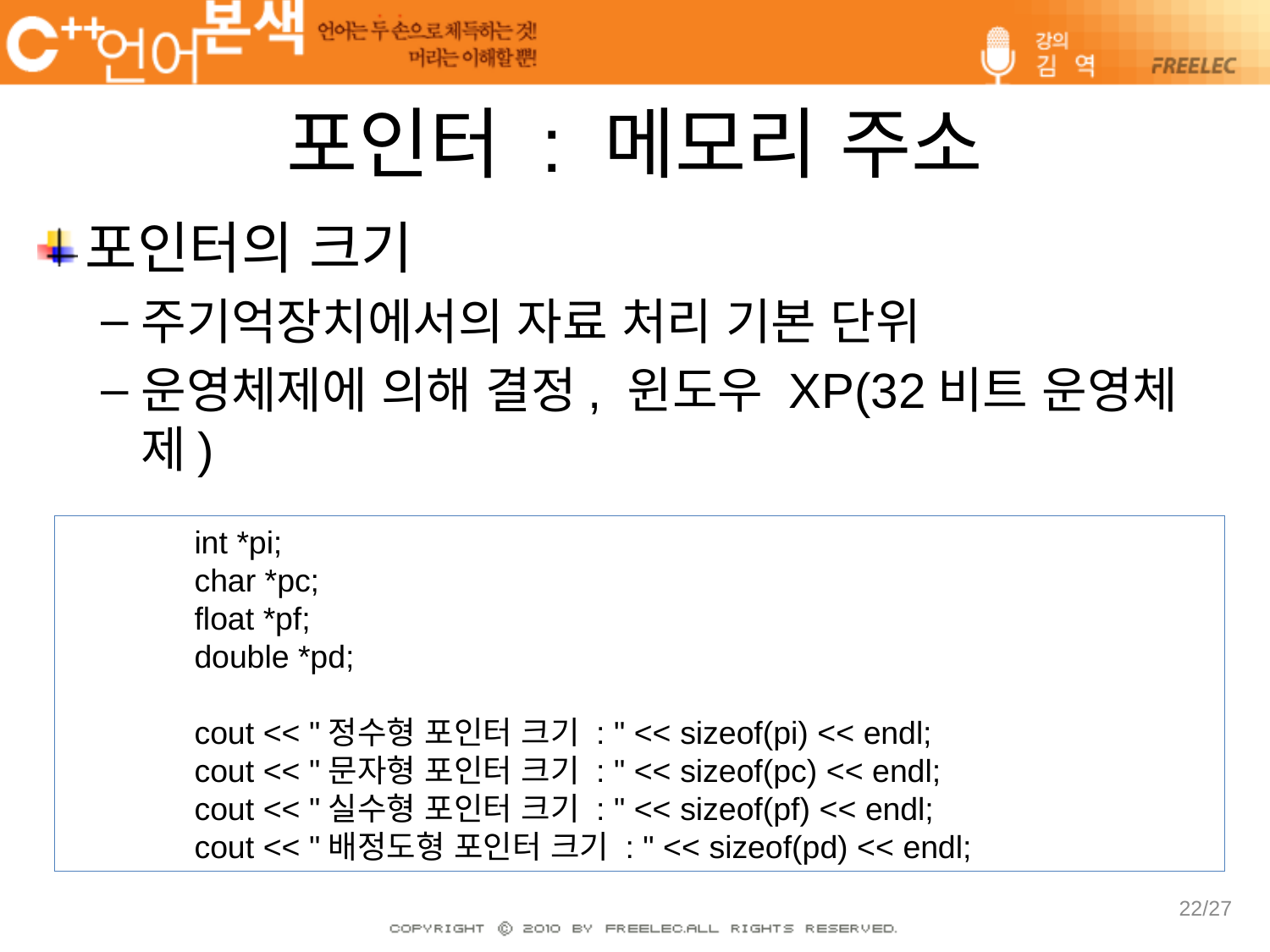

# 포인터 : 메모리 주소
포인터의 크기
주기억장치에서의 자료 처리 기본 단위
운영체제에 의해 결정, 윈도우 XP(32비트 운영체제)
	int *pi;
	char *pc;
	float *pf;
	double *pd;

	cout << "정수형 포인터 크기 : " << sizeof(pi) << endl;
	cout << "문자형 포인터 크기 : " << sizeof(pc) << endl;
	cout << "실수형 포인터 크기 : " << sizeof(pf) << endl;
	cout << "배정도형 포인터 크기 : " << sizeof(pd) << endl;
22/27